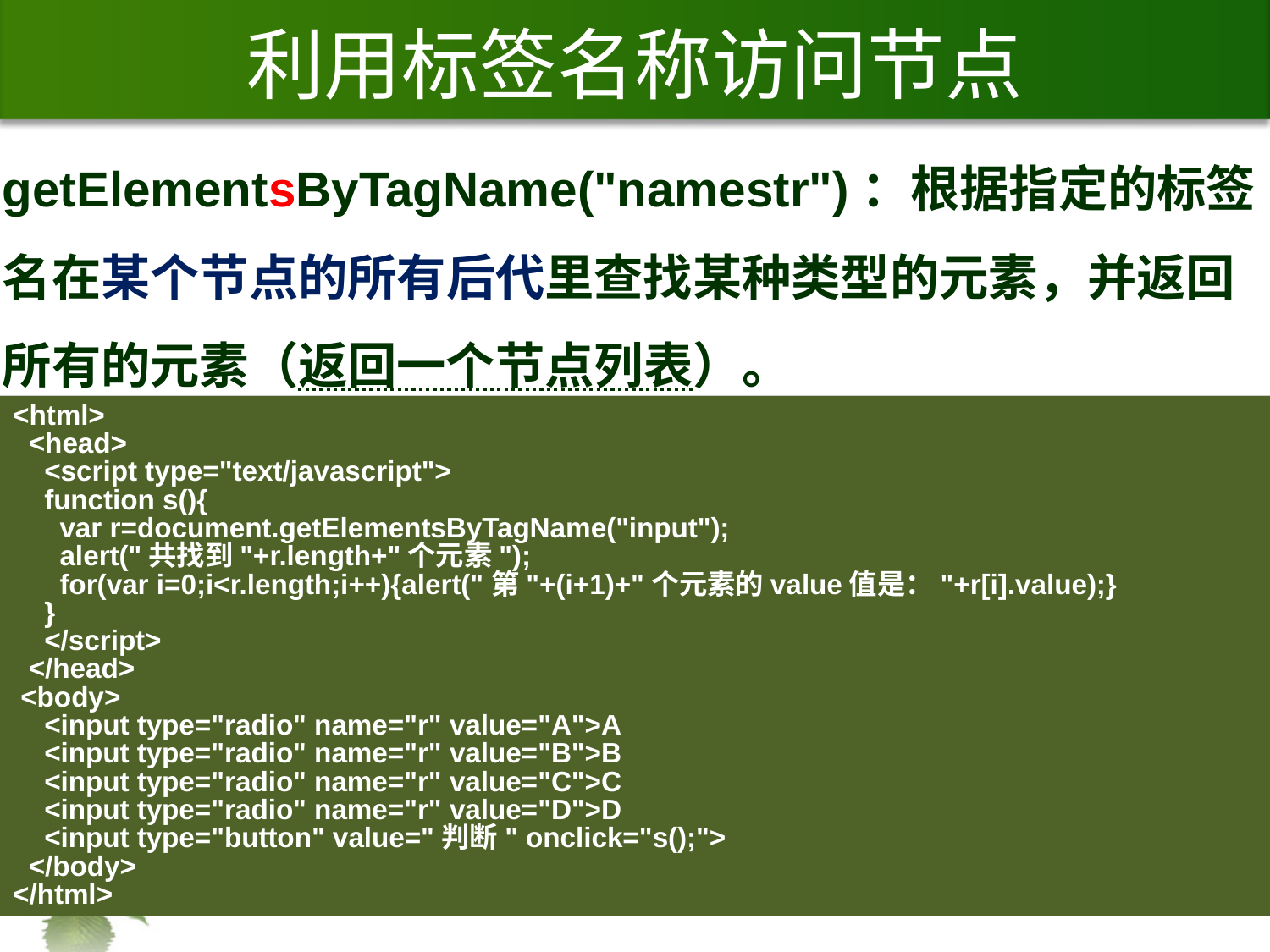

# 利用标签名称访问节点
getElementsByTagName("namestr")：根据指定的标签名在某个节点的所有后代里查找某种类型的元素，并返回所有的元素（返回一个节点列表）。
说明：
单词Elements结尾有s，表示得到的为数组。
getElementsByTagName返回的是一个节点列表，用数组保存，可用length属性获取元素个数。
使用[index]可定位具体的元素。
<html>
  <head>
    <script type="text/javascript">
    function s(){
      var r=document.getElementsByTagName("input");
      alert("共找到"+r.length+"个元素");
      for(var i=0;i<r.length;i++){alert("第"+(i+1)+"个元素的value值是："+r[i].value);}
    }
    </script>
  </head>
 <body>
    <input type="radio" name="r" value="A">A
    <input type="radio" name="r" value="B">B
    <input type="radio" name="r" value="C">C
    <input type="radio" name="r" value="D">D
    <input type="button" value="判断" onclick="s();">
  </body>
</html>